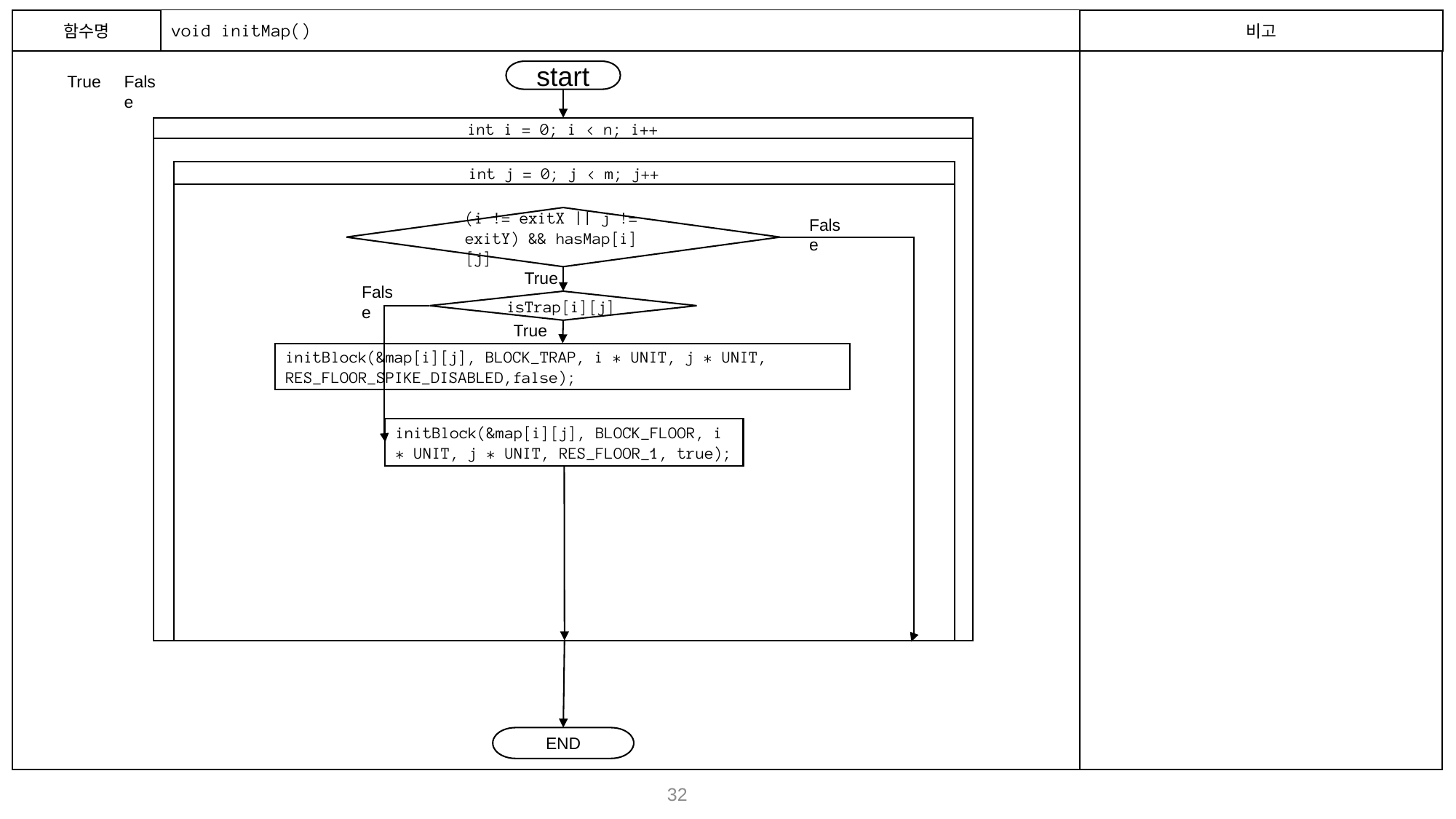

함수명
# void initMap()
비고

start
True
False
int i = 0; i < n; i++

int j = 0; j < m; j++

(i != exitX || j != exitY) && hasMap[i][j]
False
True
False
isTrap[i][j]
True
initBlock(&map[i][j], BLOCK_TRAP, i * UNIT, j * UNIT, RES_FLOOR_SPIKE_DISABLED,false);
initBlock(&map[i][j], BLOCK_FLOOR, i * UNIT, j * UNIT, RES_FLOOR_1, true);
END
32